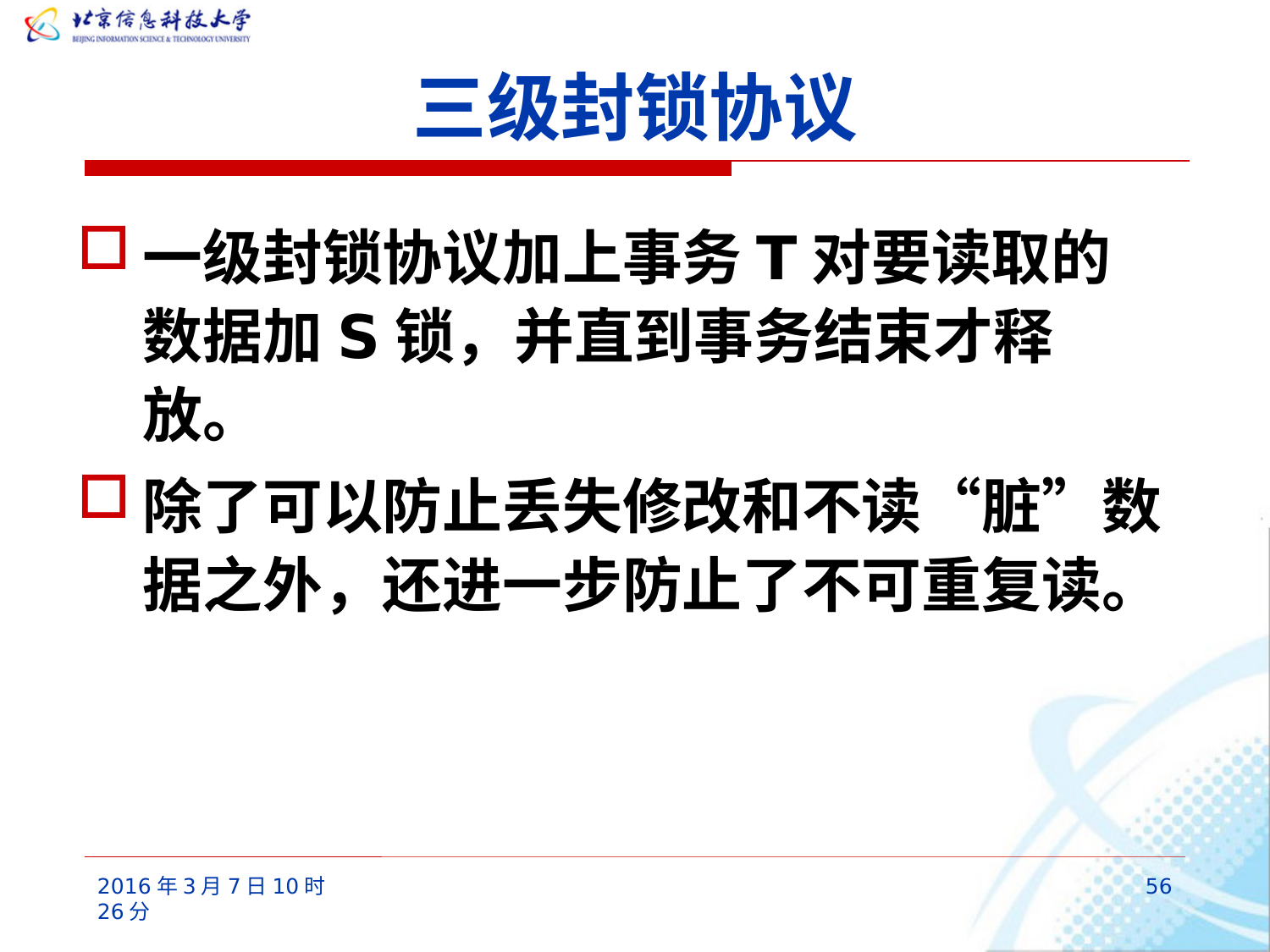

# 三级封锁协议
一级封锁协议加上事务T对要读取的数据加S锁，并直到事务结束才释放。
除了可以防止丢失修改和不读“脏”数据之外，还进一步防止了不可重复读。
2016年3月7日10时26分
56